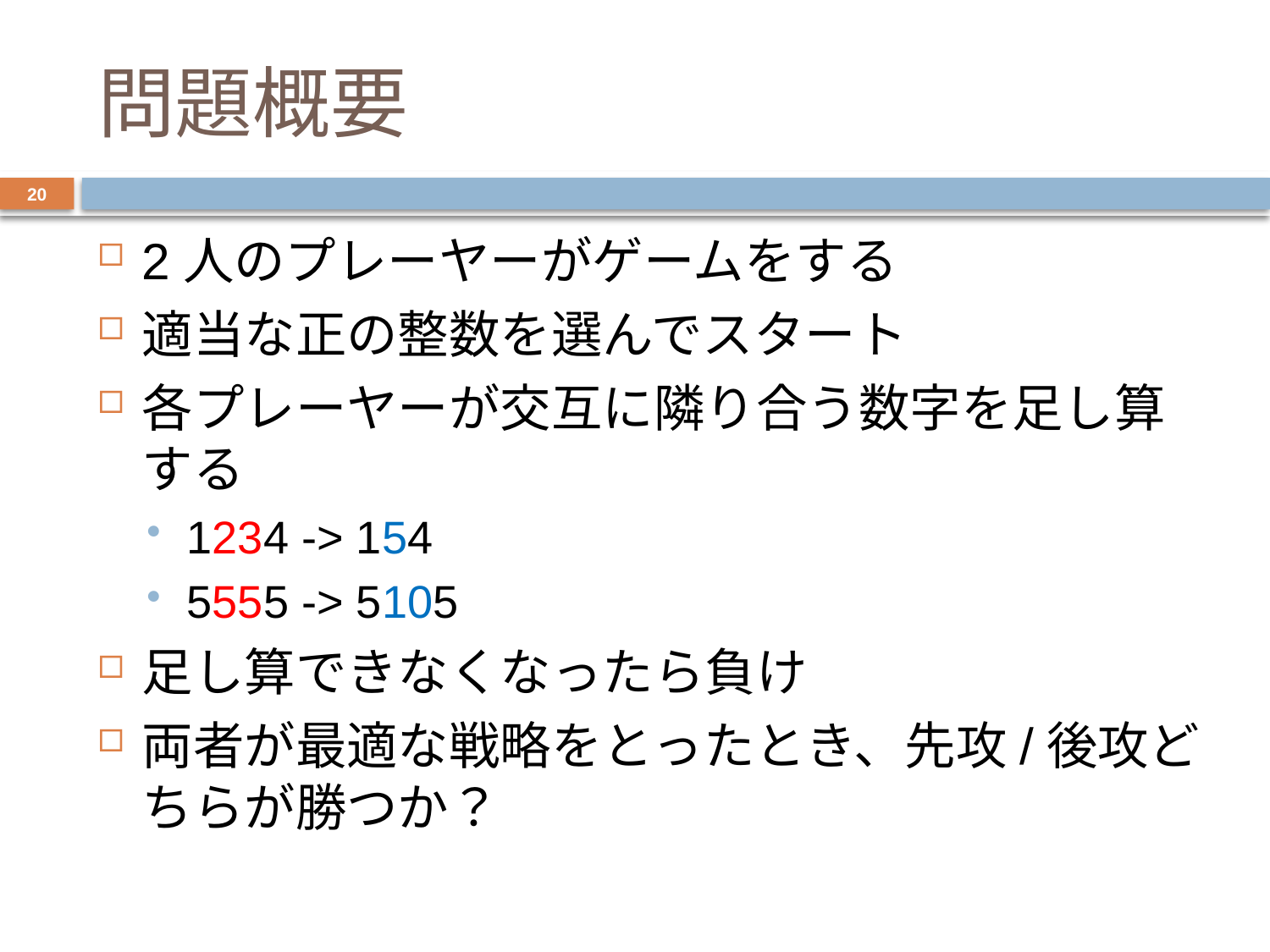

# 問題概要
20
2人のプレーヤーがゲームをする
適当な正の整数を選んでスタート
各プレーヤーが交互に隣り合う数字を足し算する
1234 -> 154
5555 -> 5105
足し算できなくなったら負け
両者が最適な戦略をとったとき、先攻/後攻どちらが勝つか？